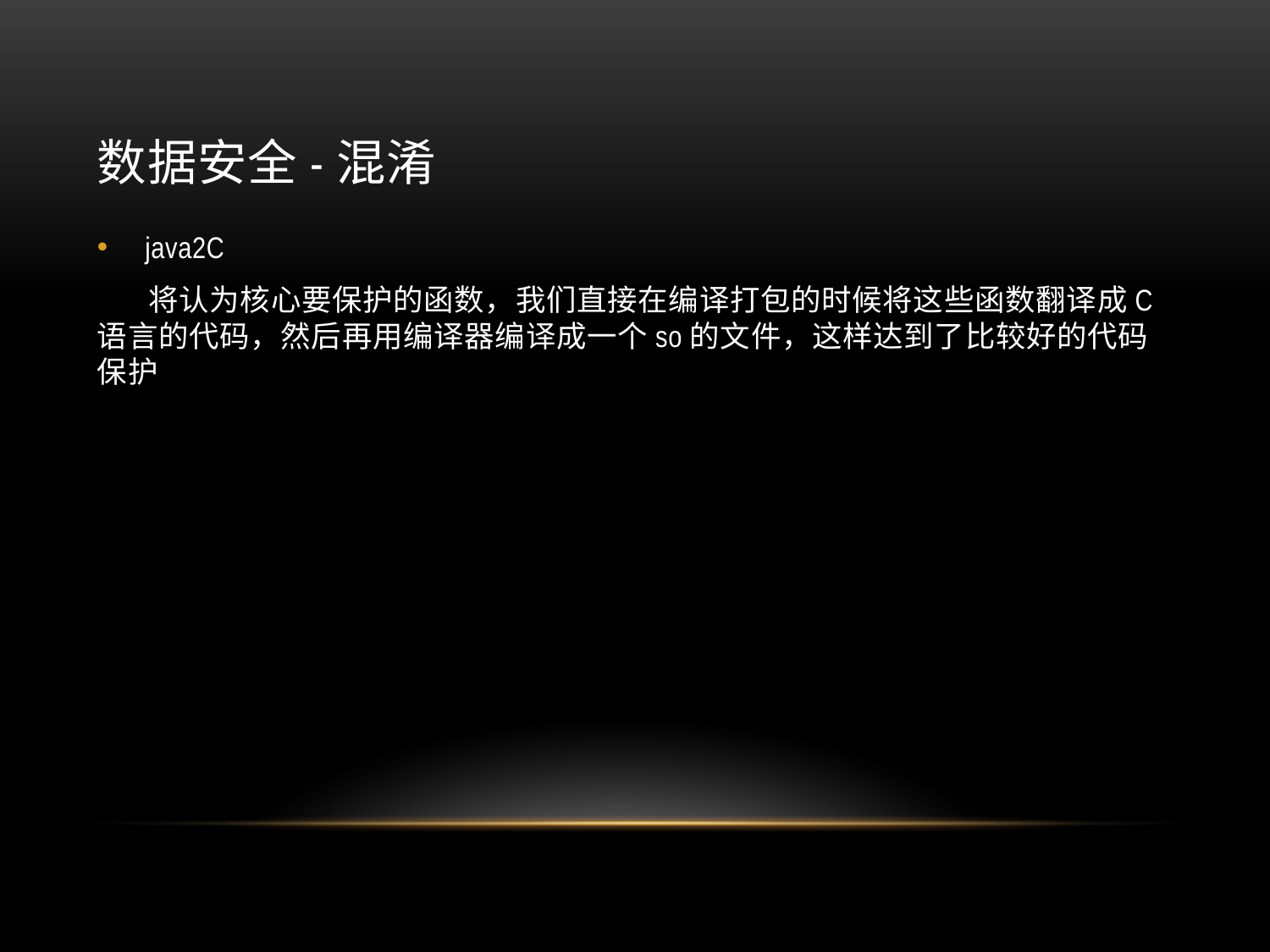

# 数据安全-混淆
java2C
      将认为核心要保护的函数，我们直接在编译打包的时候将这些函数翻译成C语言的代码，然后再用编译器编译成一个so的文件，这样达到了比较好的代码保护